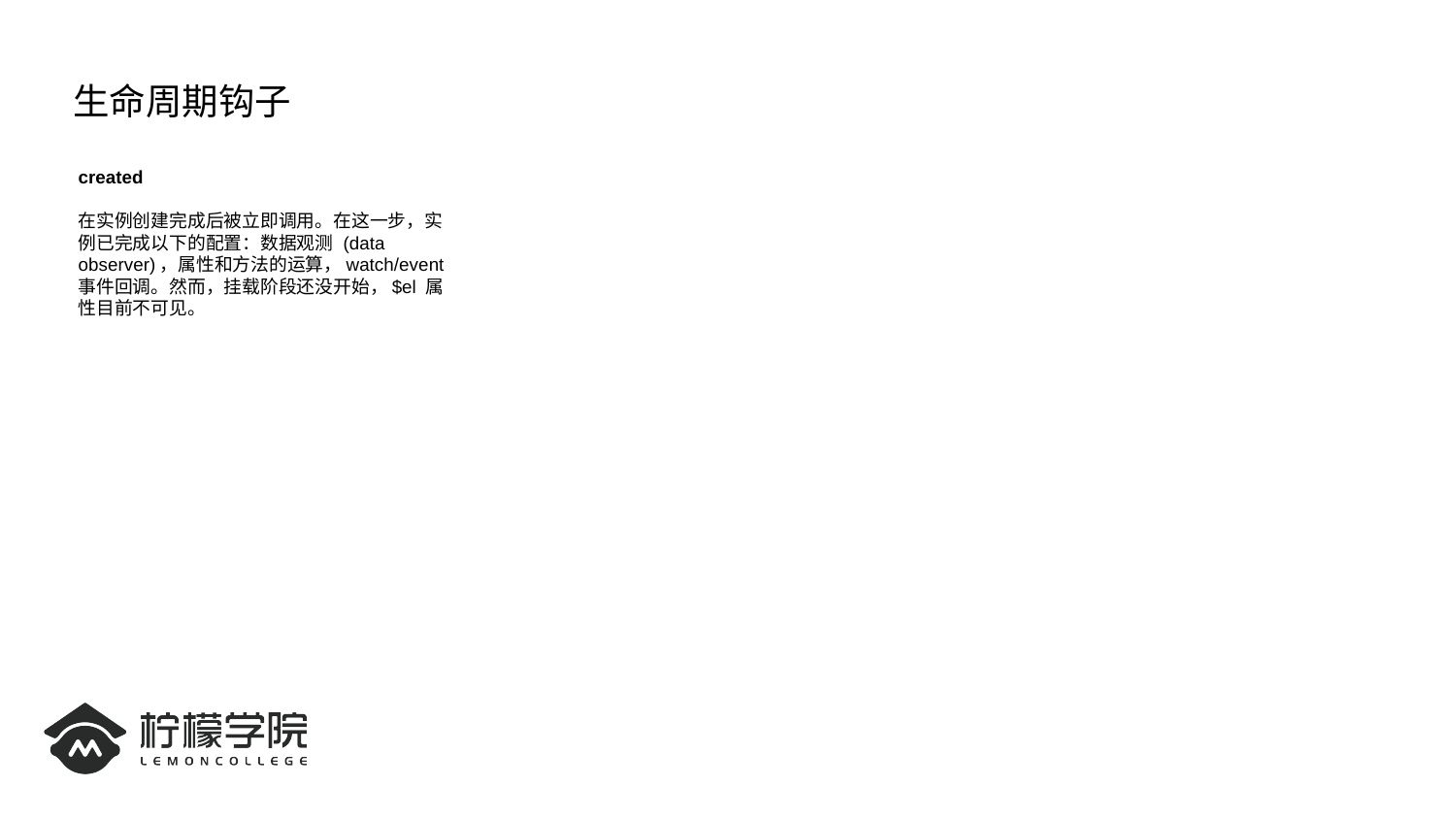

# 生命周期钩子
created

在实例创建完成后被立即调用。在这一步，实例已完成以下的配置：数据观测 (data observer)，属性和方法的运算，watch/event 事件回调。然而，挂载阶段还没开始，$el 属性目前不可见。